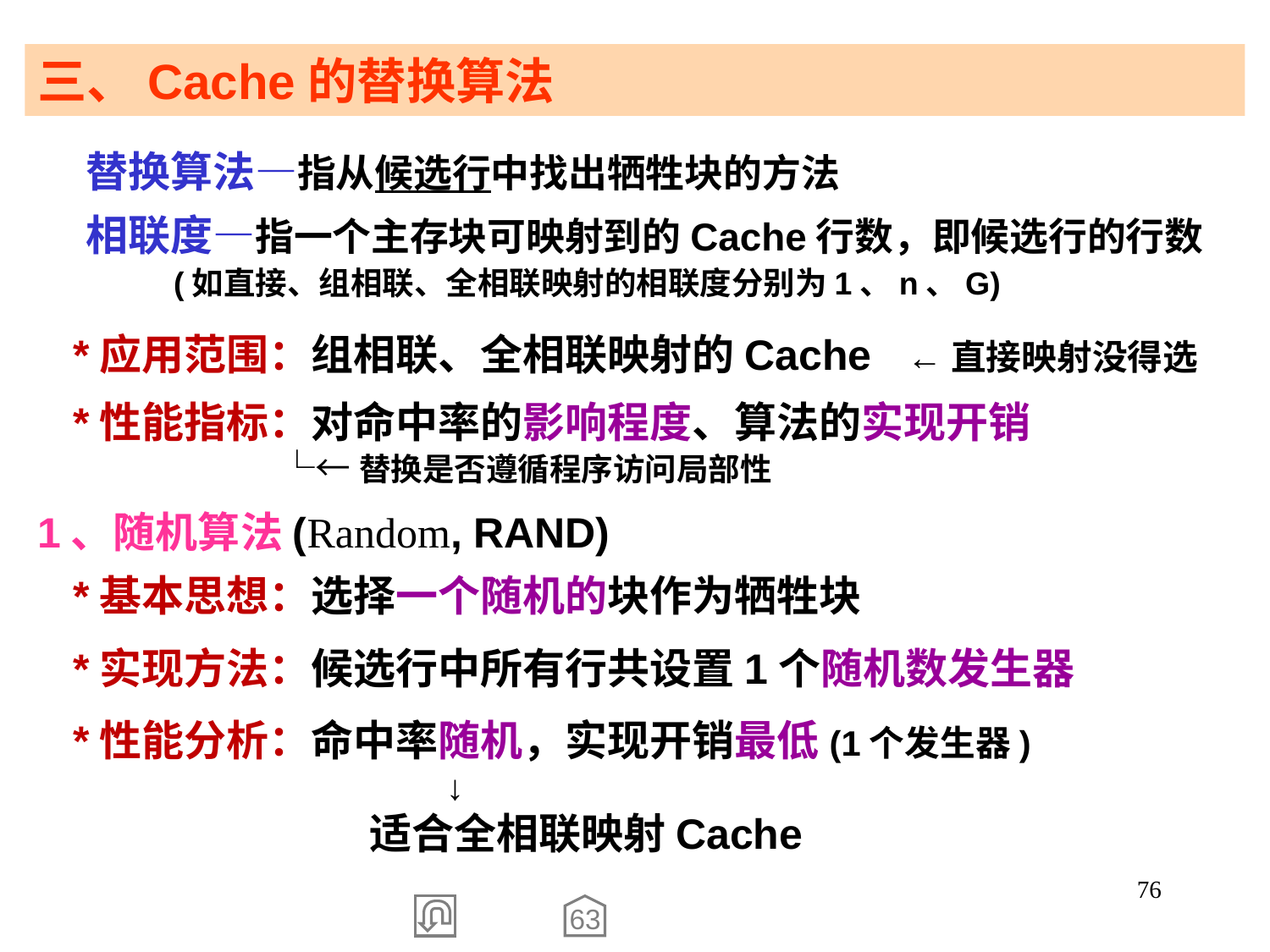

三、Cache的替换算法
    替换算法—指从候选行中找出牺牲块的方法
    相联度—指一个主存块可映射到的Cache行数，即候选行的行数
              (如直接、组相联、全相联映射的相联度分别为1、n、G)
   *应用范围：组相联、全相联映射的Cache   ←直接映射没得选
   *性能指标：对命中率的影响程度、算法的实现开销
                               └←替换是否遵循程序访问局部性
1、随机算法(Random, RAND)
   *基本思想：选择一个随机的块作为牺牲块
   *实现方法：候选行中所有行共设置1个随机数发生器
   *性能分析：命中率随机，实现开销最低(1个发生器)
                                          ↓
                                      适合全相联映射Cache
76
63